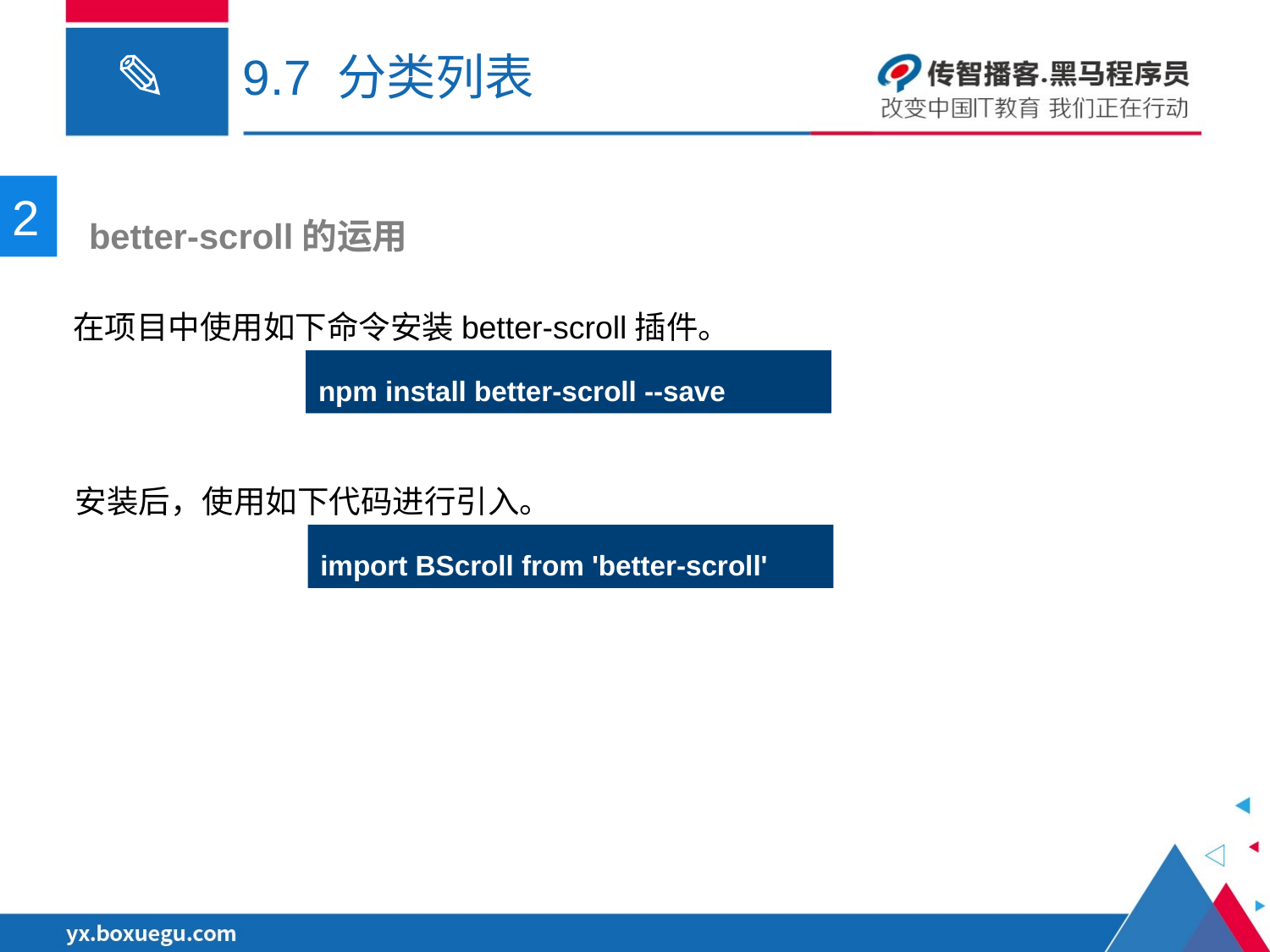

# 9.7 分类列表

2
  better-scroll的运用
在项目中使用如下命令安装better-scroll插件。
npm install better-scroll --save
安装后，使用如下代码进行引入。
import BScroll from 'better-scroll'